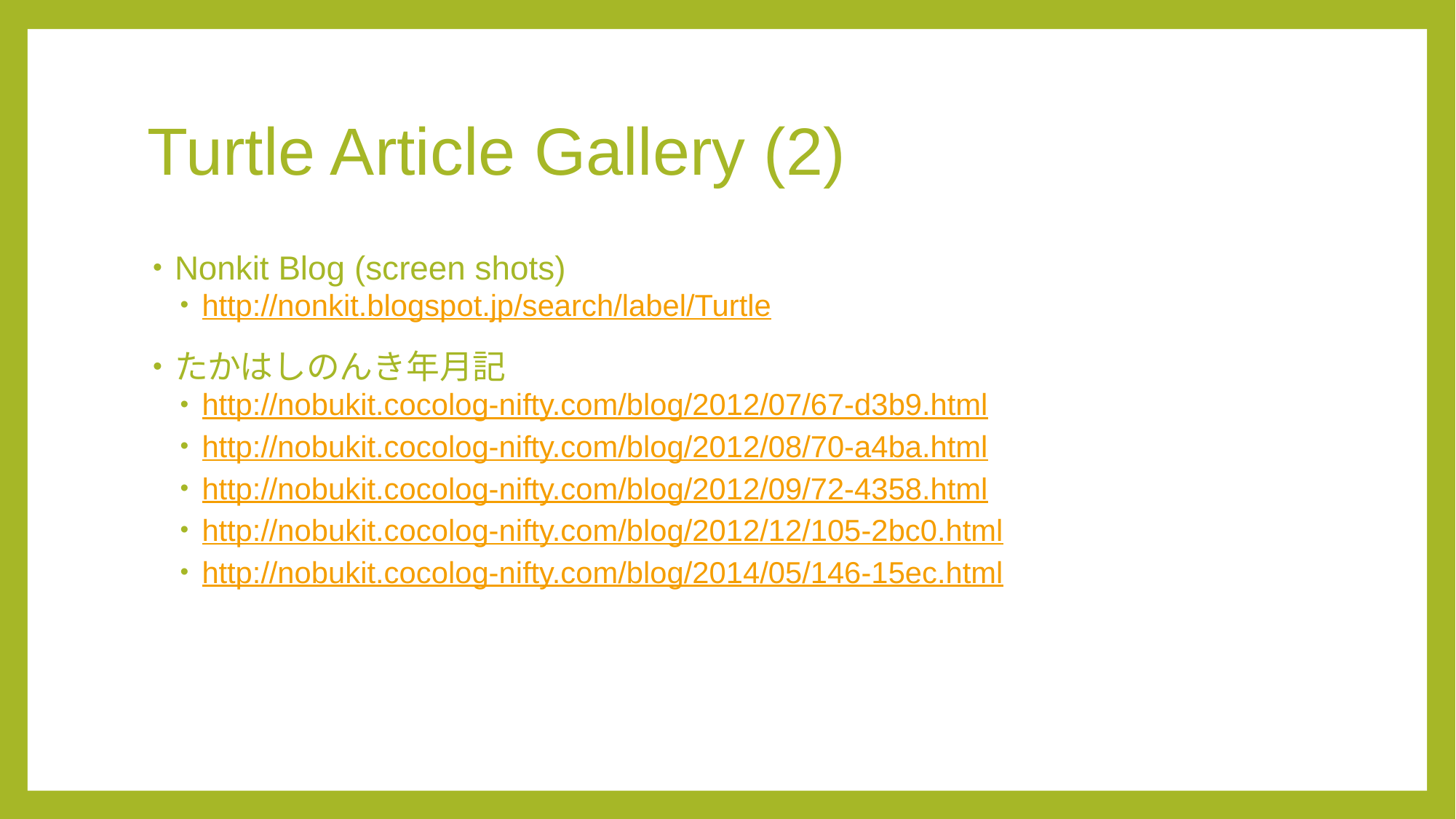

# Turtle Article Gallery (2)
Nonkit Blog (screen shots)
http://nonkit.blogspot.jp/search/label/Turtle
たかはしのんき年月記
http://nobukit.cocolog-nifty.com/blog/2012/07/67-d3b9.html
http://nobukit.cocolog-nifty.com/blog/2012/08/70-a4ba.html
http://nobukit.cocolog-nifty.com/blog/2012/09/72-4358.html
http://nobukit.cocolog-nifty.com/blog/2012/12/105-2bc0.html
http://nobukit.cocolog-nifty.com/blog/2014/05/146-15ec.html